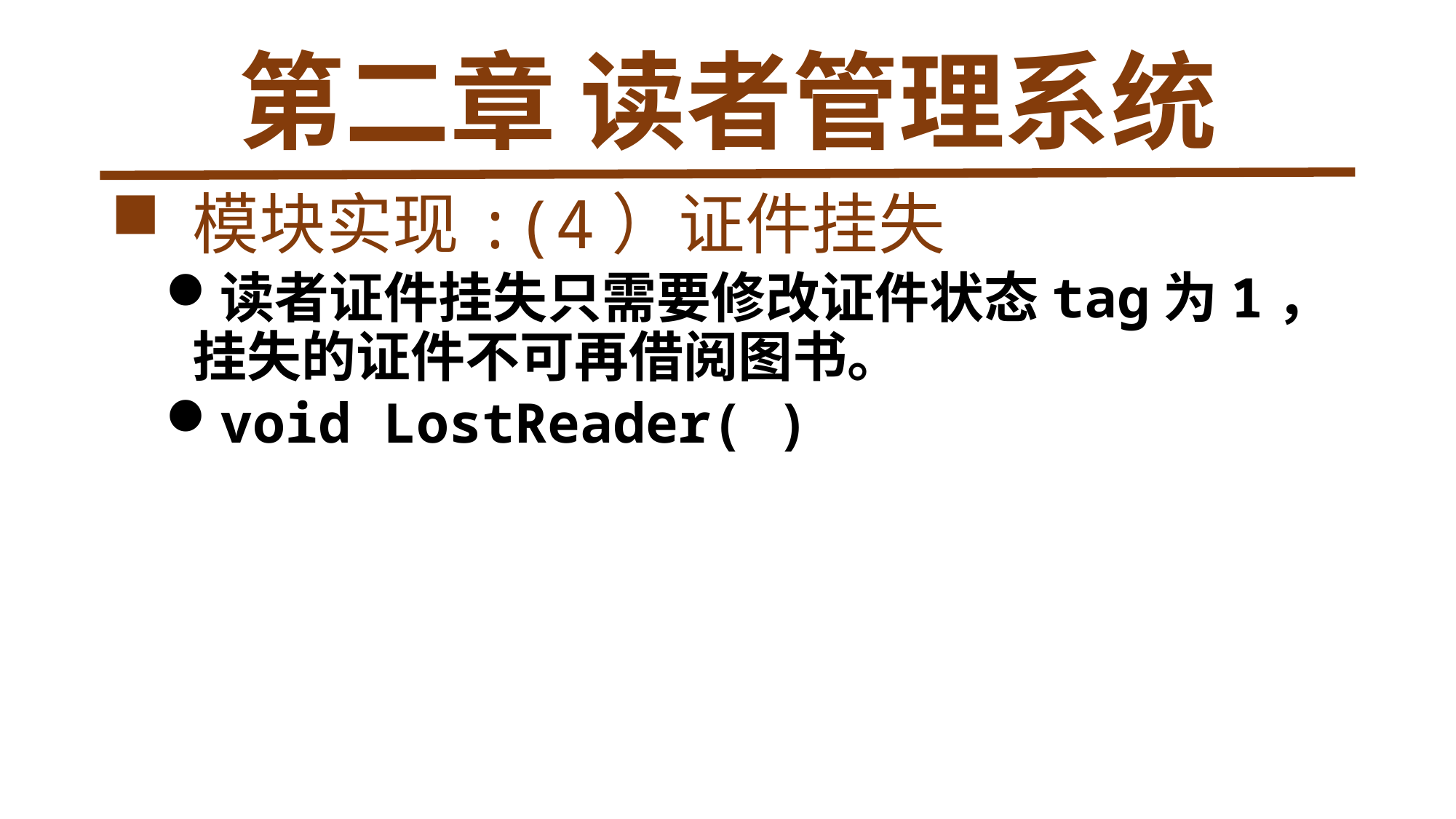

# 第二章 读者管理系统
 模块实现:(4）证件挂失
读者证件挂失只需要修改证件状态tag为1，挂失的证件不可再借阅图书。
void LostReader( )